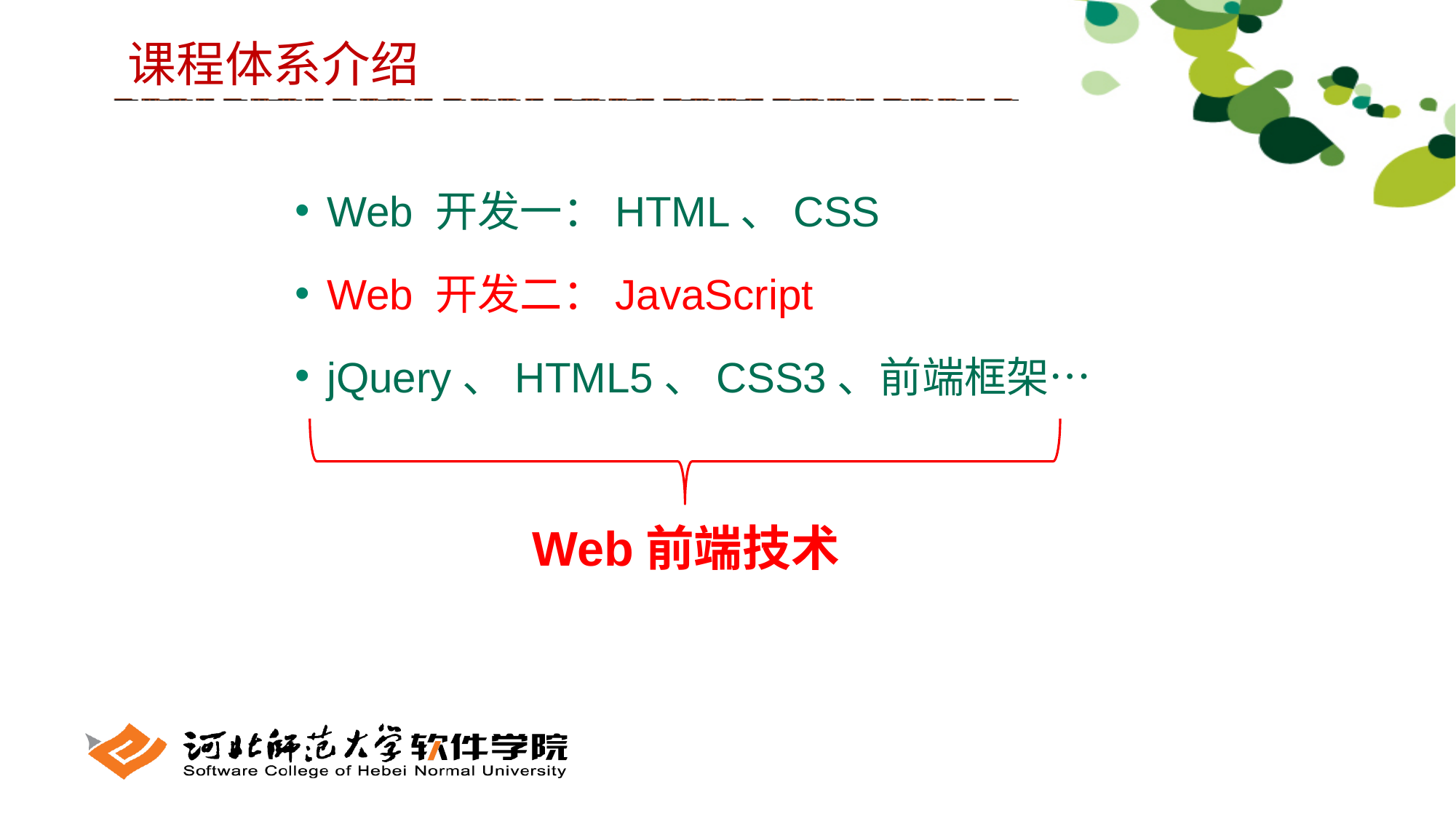

课程体系介绍

 Web 开发一：HTML、CSS
 Web 开发二：JavaScript
 jQuery、HTML5、CSS3、前端框架…
Web前端技术